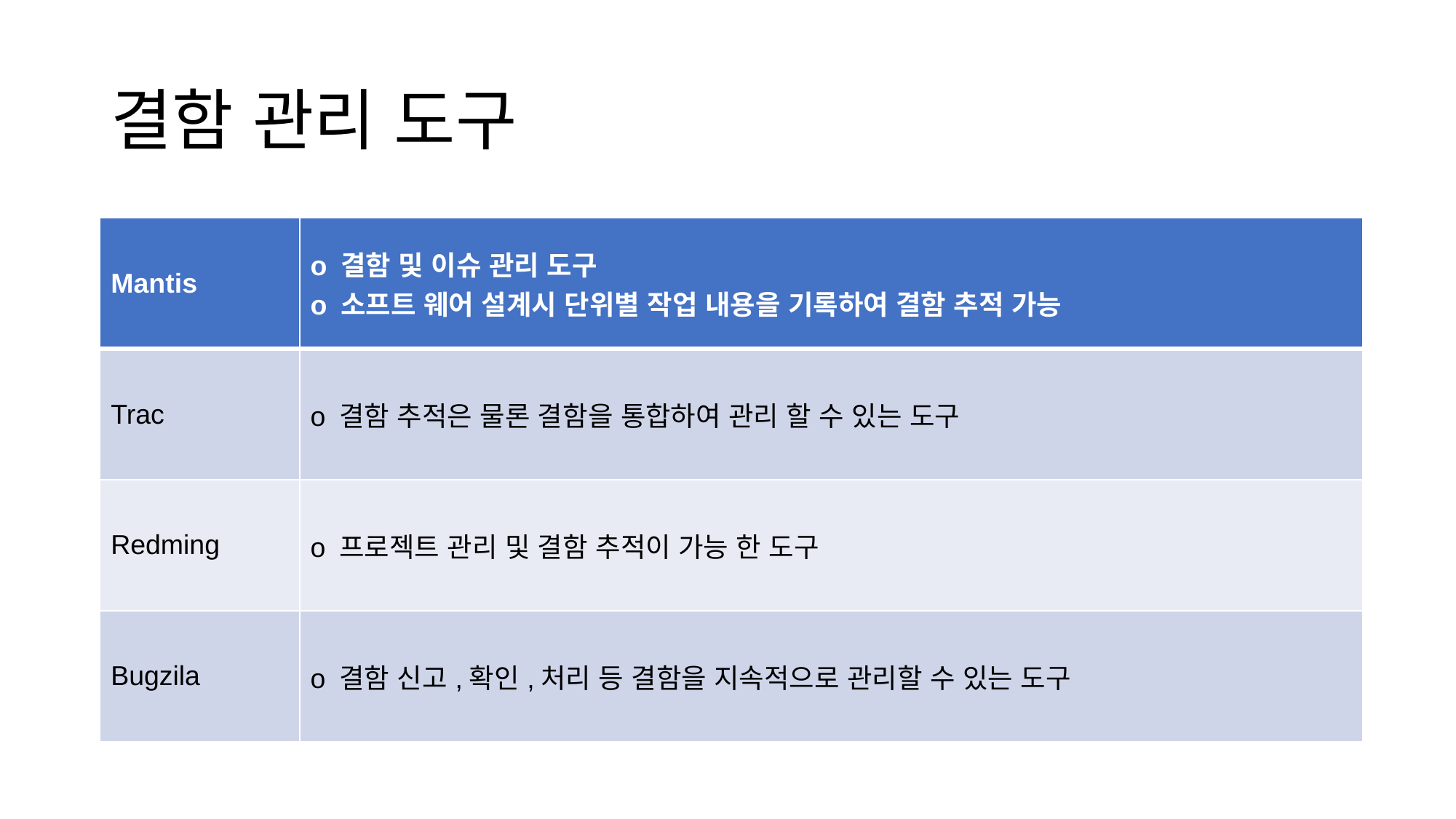

# 결함 관리 도구
| Mantis | o 결함 및 이슈 관리 도구  o 소프트 웨어 설계시 단위별 작업 내용을 기록하여 결함 추적 가능 |
| --- | --- |
| Trac | o 결함 추적은 물론 결함을 통합하여 관리 할 수 있는 도구 |
| Redming | o 프로젝트 관리 및 결함 추적이 가능 한 도구 |
| Bugzila | o 결함 신고,확인,처리 등 결함을 지속적으로 관리할 수 있는 도구 |